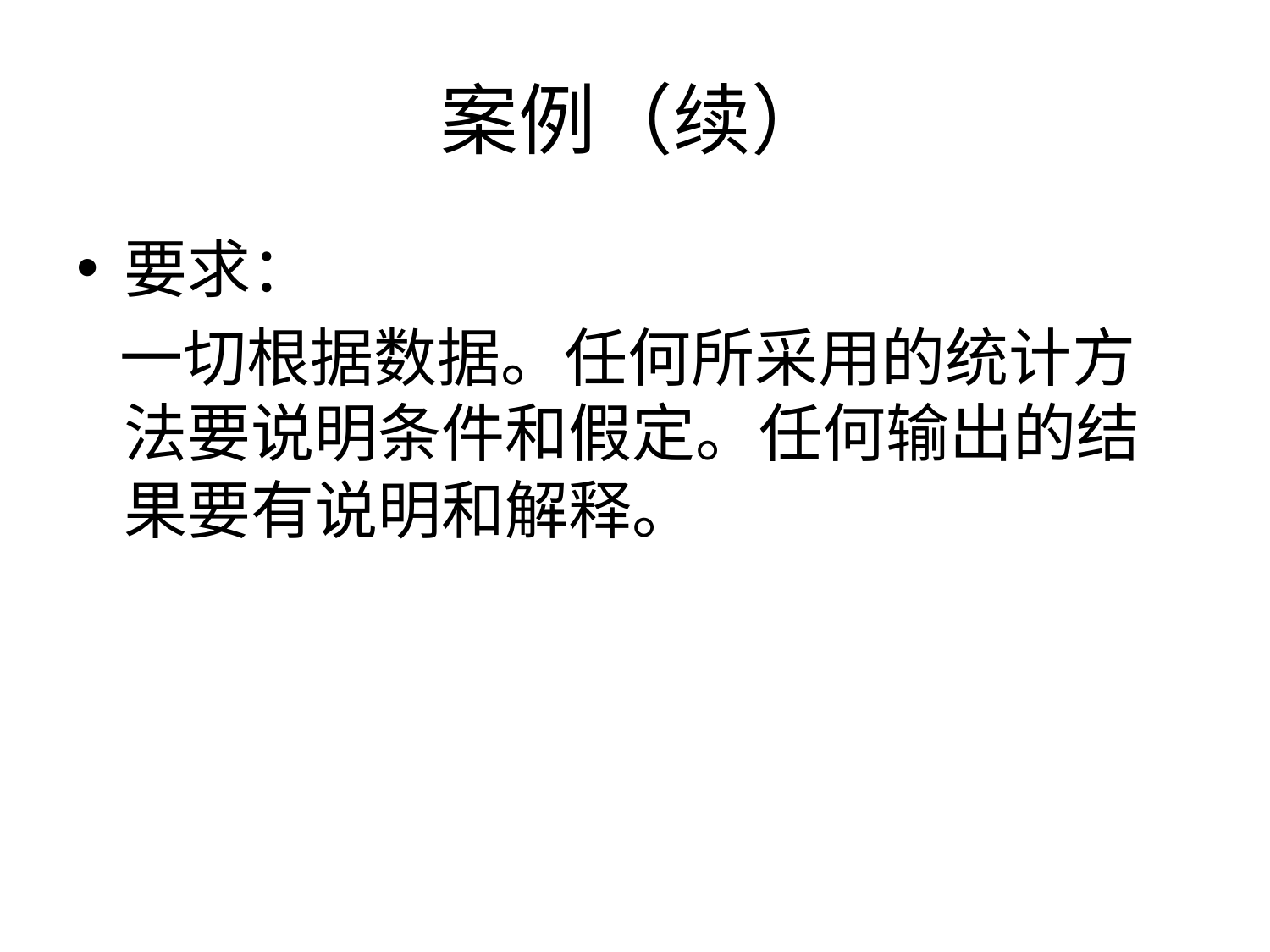

# 案例（续）
要求：
  一切根据数据。任何所采用的统计方法要说明条件和假定。任何输出的结果要有说明和解释。